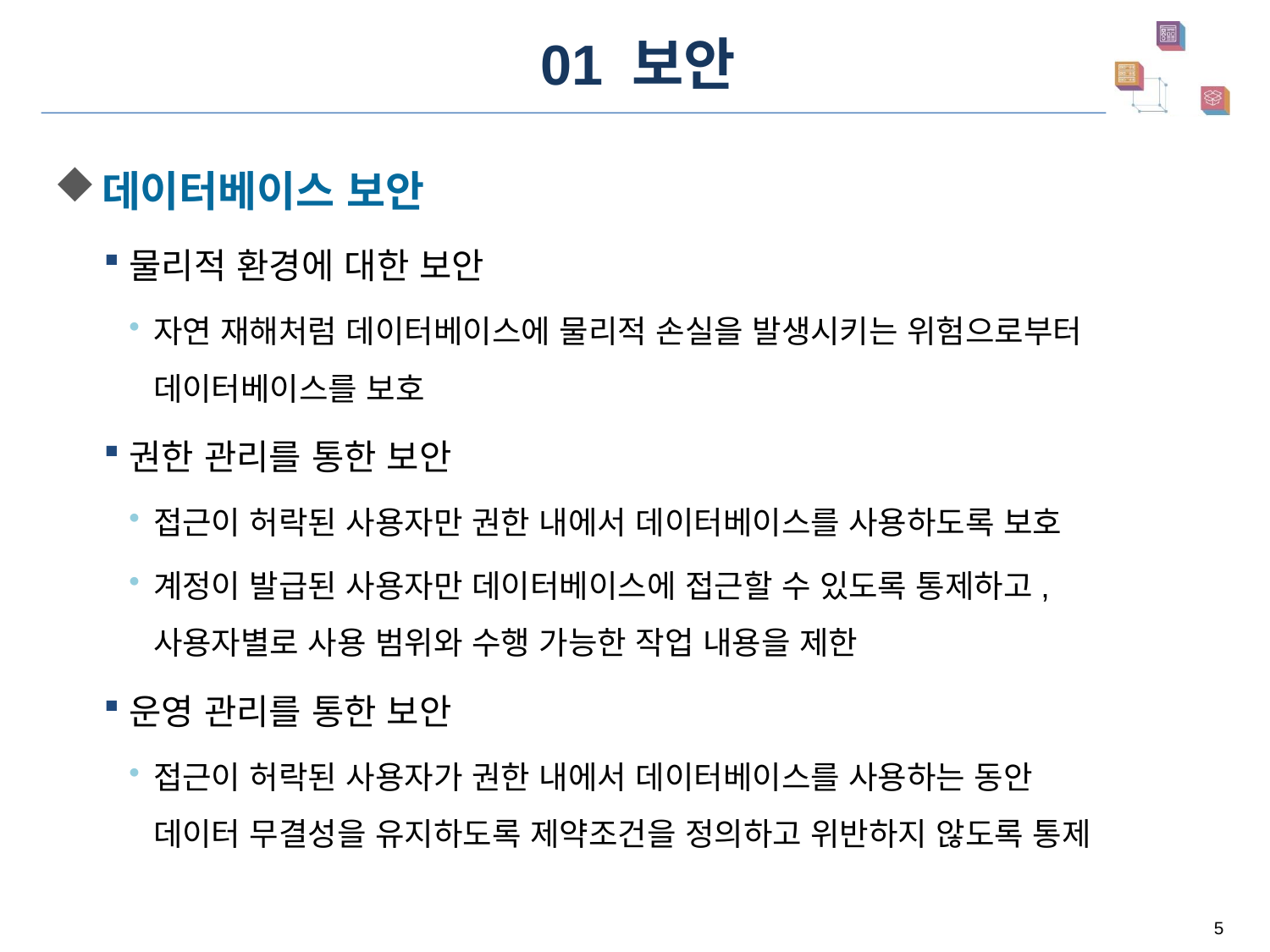

# 01 보안
데이터베이스 보안
물리적 환경에 대한 보안
자연 재해처럼 데이터베이스에 물리적 손실을 발생시키는 위험으로부터
데이터베이스를 보호
권한 관리를 통한 보안
접근이 허락된 사용자만 권한 내에서 데이터베이스를 사용하도록 보호
계정이 발급된 사용자만 데이터베이스에 접근할 수 있도록 통제하고,
사용자별로 사용 범위와 수행 가능한 작업 내용을 제한
운영 관리를 통한 보안
접근이 허락된 사용자가 권한 내에서 데이터베이스를 사용하는 동안
데이터 무결성을 유지하도록 제약조건을 정의하고 위반하지 않도록 통제